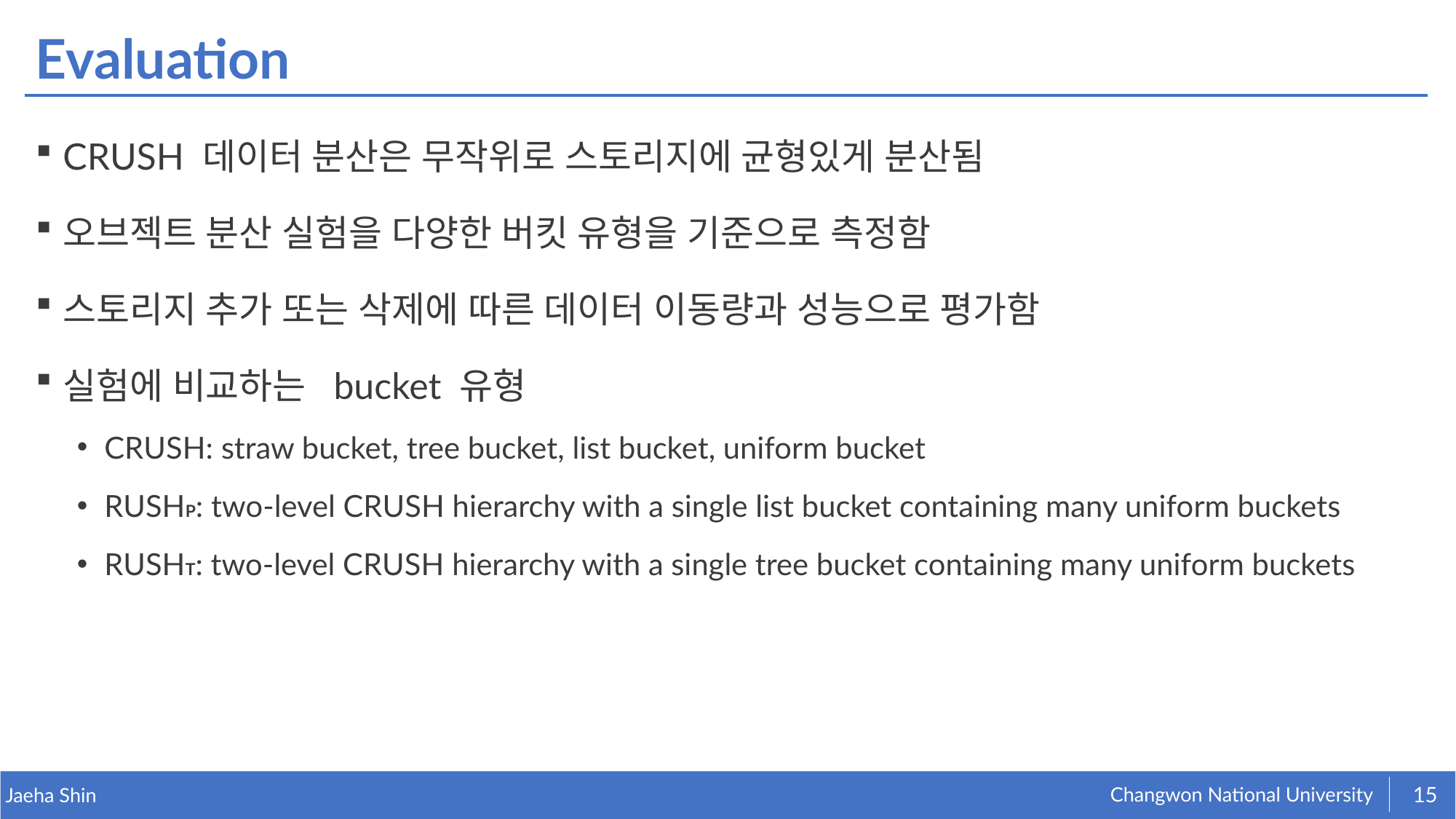

# Evaluation
CRUSH 데이터 분산은 무작위로 스토리지에 균형있게 분산됨
오브젝트 분산 실험을 다양한 버킷 유형을 기준으로 측정함
스토리지 추가 또는 삭제에 따른 데이터 이동량과 성능으로 평가함
실험에 비교하는  bucket 유형
CRUSH: straw bucket, tree bucket, list bucket, uniform bucket
RUSHP: two-level CRUSH hierarchy with a single list bucket containing many uniform buckets
RUSHT: two-level CRUSH hierarchy with a single tree bucket containing many uniform buckets

15